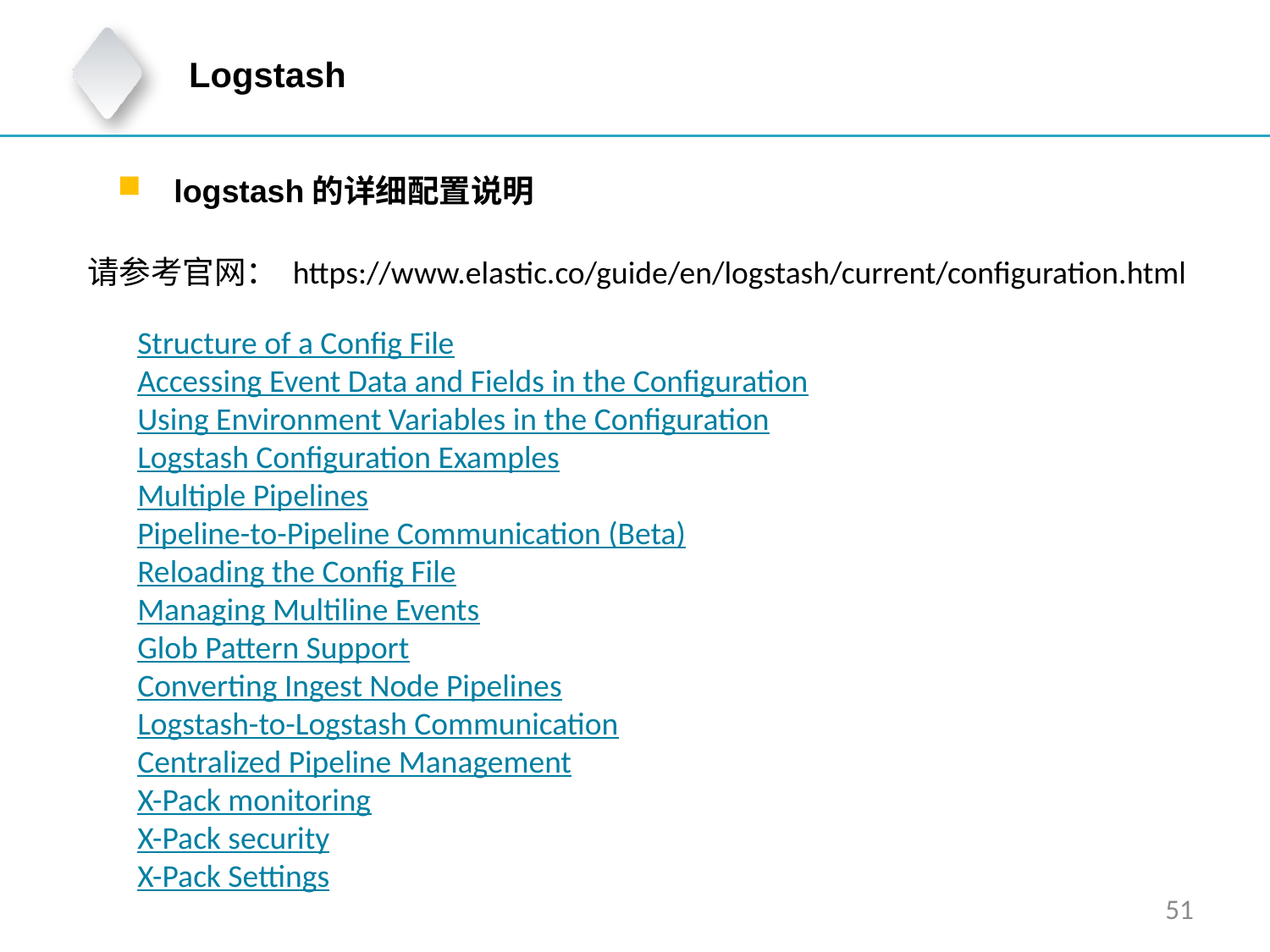

Logstash
 logstash的详细配置说明
请参考官网： https://www.elastic.co/guide/en/logstash/current/configuration.html
Structure of a Config File
Accessing Event Data and Fields in the Configuration
Using Environment Variables in the Configuration
Logstash Configuration Examples
Multiple Pipelines
Pipeline-to-Pipeline Communication (Beta)
Reloading the Config File
Managing Multiline Events
Glob Pattern Support
Converting Ingest Node Pipelines
Logstash-to-Logstash Communication
Centralized Pipeline Management
X-Pack monitoring
X-Pack security
X-Pack Settings
51